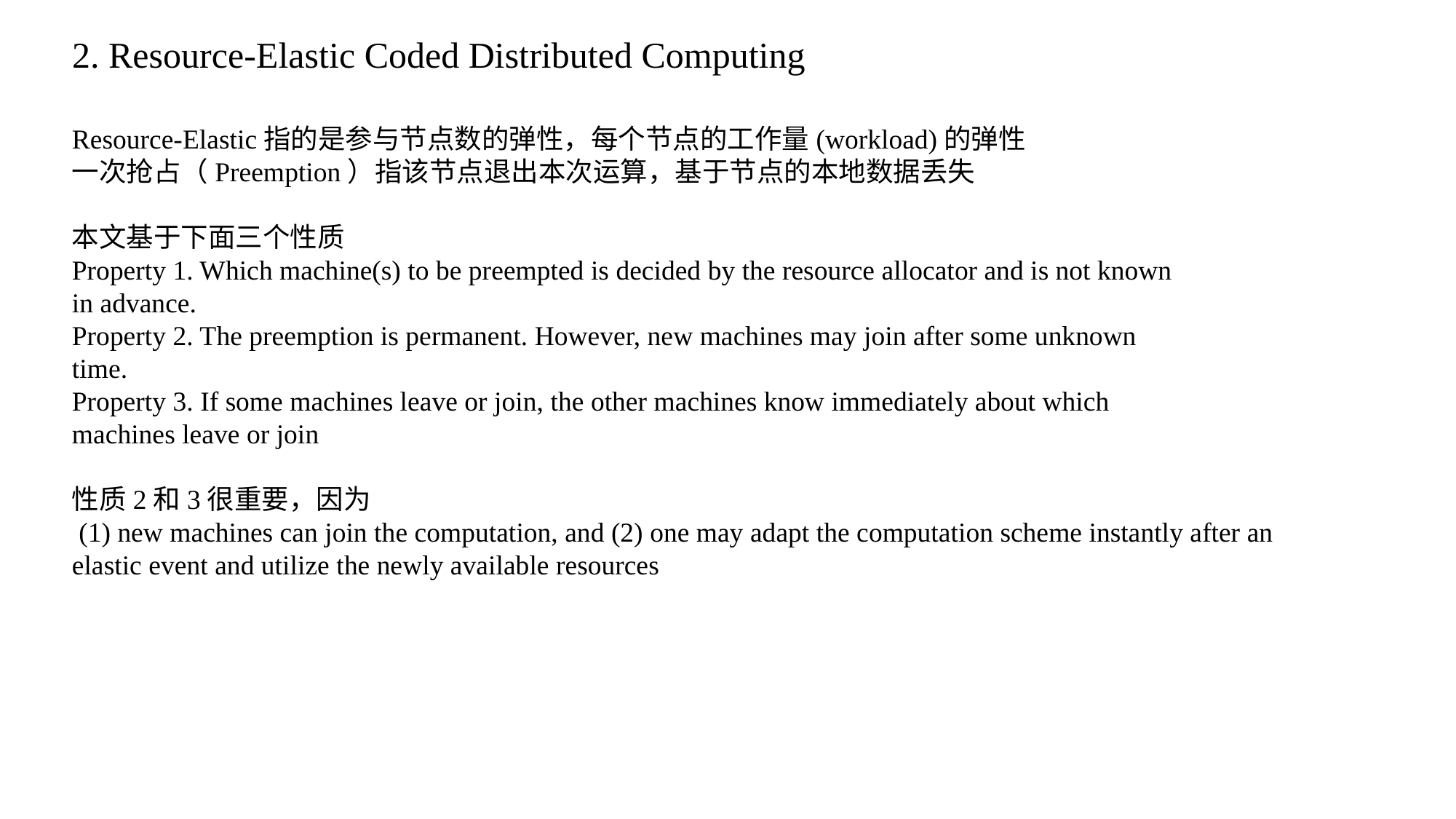

# 2. Resource-Elastic Coded Distributed Computing
Resource-Elastic指的是参与节点数的弹性，每个节点的工作量(workload)的弹性
一次抢占（Preemption）指该节点退出本次运算，基于节点的本地数据丢失

本文基于下面三个性质
Property 1. Which machine(s) to be preempted is decided by the resource allocator and is not known
in advance.
Property 2. The preemption is permanent. However, new machines may join after some unknown
time.
Property 3. If some machines leave or join, the other machines know immediately about which
machines leave or join

性质2和3很重要，因为
 (1) new machines can join the computation, and (2) one may adapt the computation scheme instantly after an elastic event and utilize the newly available resources